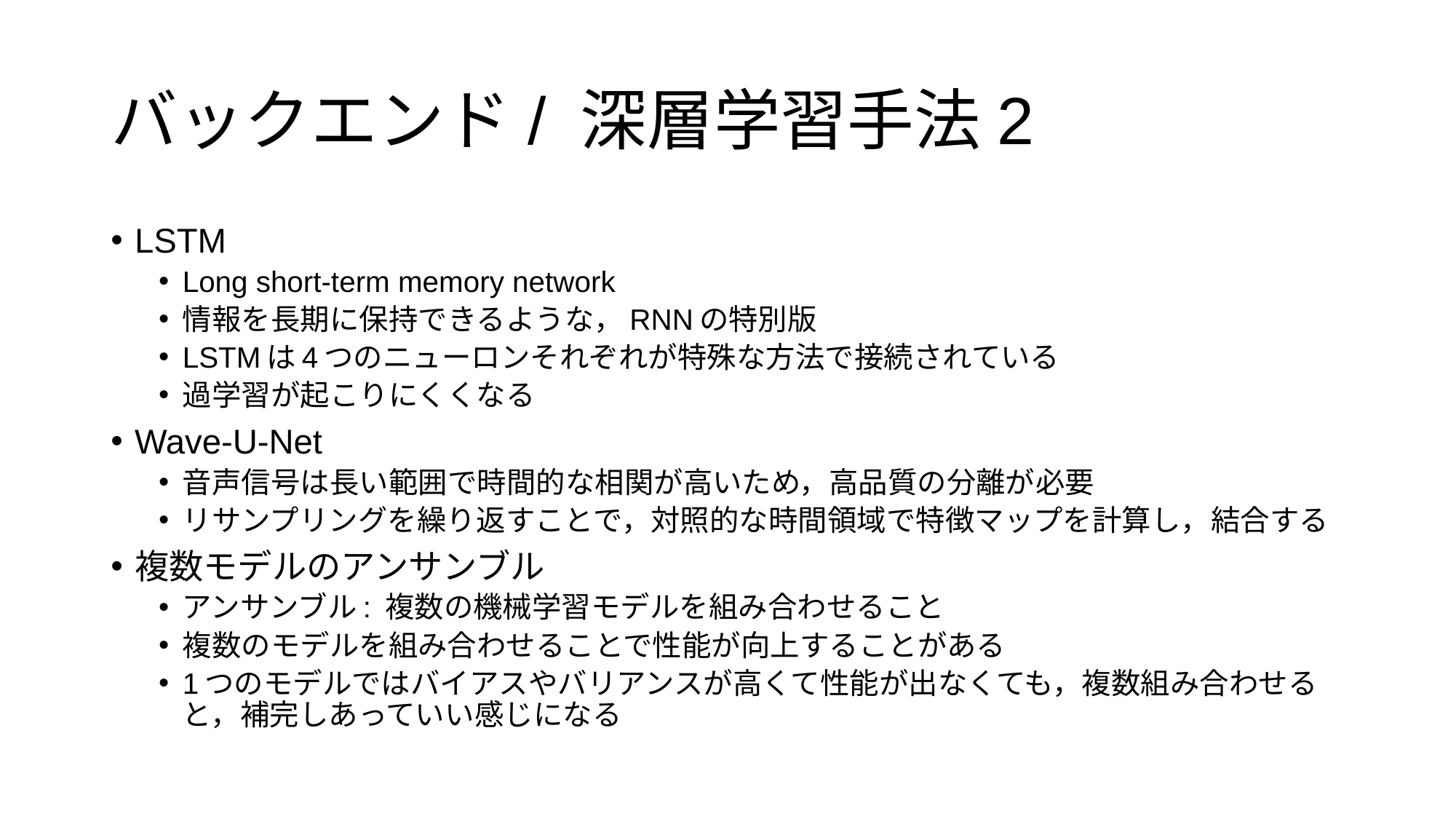

# バックエンド/ 深層学習手法2
LSTM
Long short-term memory network
情報を長期に保持できるような，RNNの特別版
LSTMは4つのニューロンそれぞれが特殊な方法で接続されている
過学習が起こりにくくなる
Wave-U-Net
音声信号は長い範囲で時間的な相関が高いため，高品質の分離が必要
リサンプリングを繰り返すことで，対照的な時間領域で特徴マップを計算し，結合する
複数モデルのアンサンブル
アンサンブル: 複数の機械学習モデルを組み合わせること
複数のモデルを組み合わせることで性能が向上することがある
1つのモデルではバイアスやバリアンスが高くて性能が出なくても，複数組み合わせると，補完しあっていい感じになる